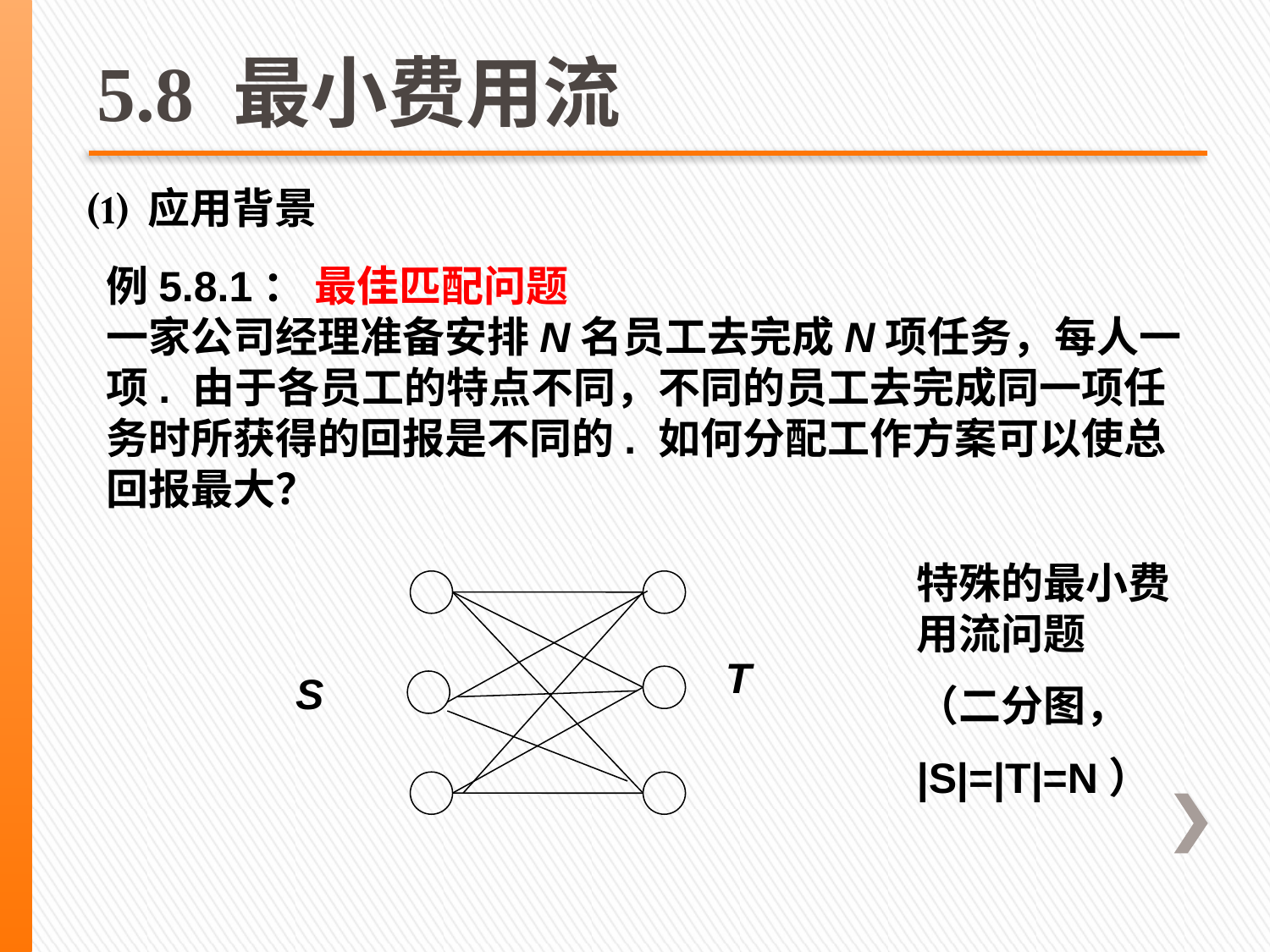

# 5.8 最小费用流
(1) 应用背景
例5.8.1： 最佳匹配问题
一家公司经理准备安排N名员工去完成N项任务，每人一项. 由于各员工的特点不同，不同的员工去完成同一项任务时所获得的回报是不同的. 如何分配工作方案可以使总回报最大？
特殊的最小费用流问题
（二分图，
|S|=|T|=N）

T
S